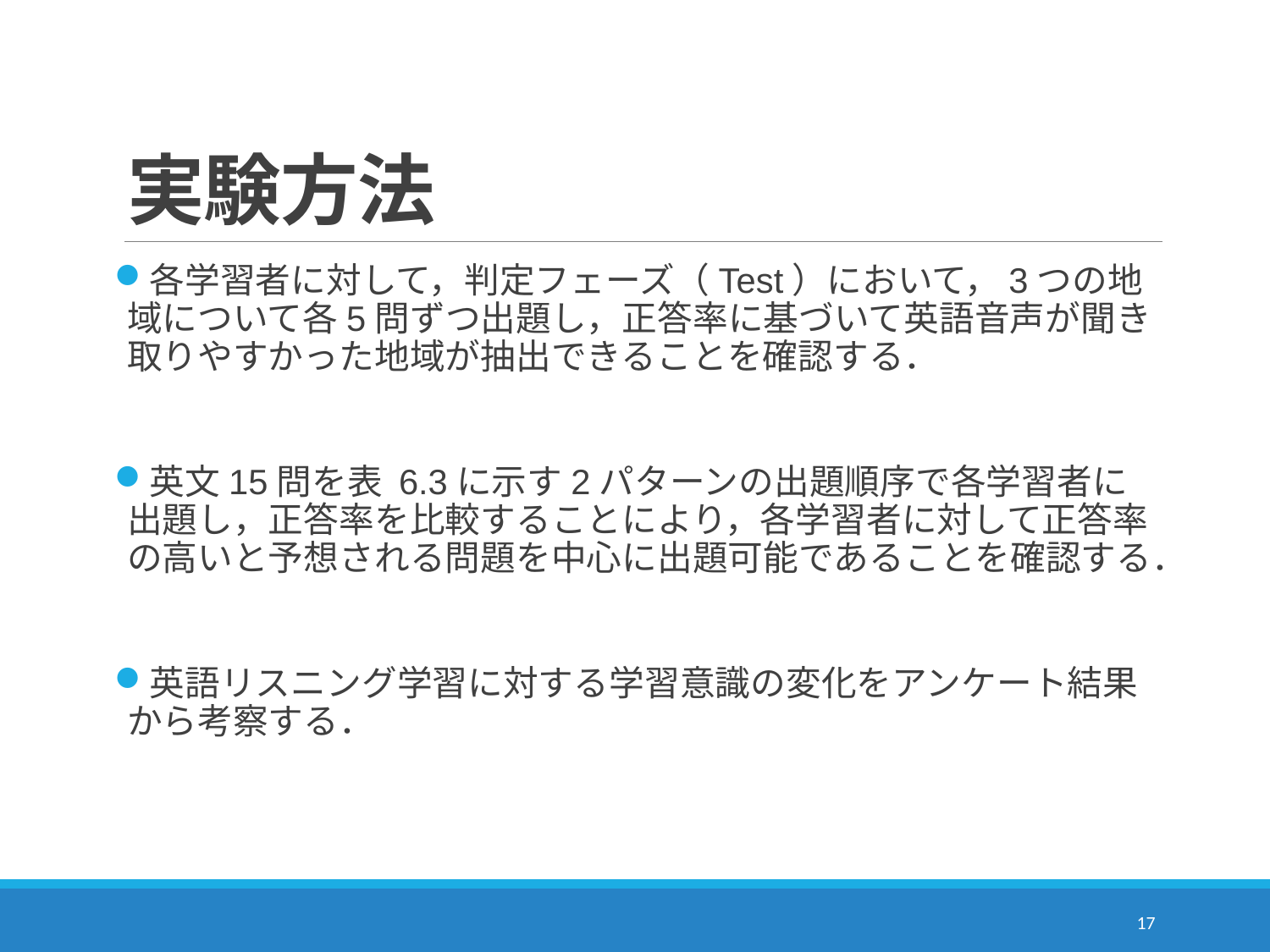

# 実験方法
各学習者に対して，判定フェーズ（Test）において，3つの地域について各5問ずつ出題し，正答率に基づいて英語音声が聞き取りやすかった地域が抽出できることを確認する．

英文15問を表 6.3に示す2パターンの出題順序で各学習者に出題し，正答率を比較することにより，各学習者に対して正答率の高いと予想される問題を中心に出題可能であることを確認する．

英語リスニング学習に対する学習意識の変化をアンケート結果から考察する．
17